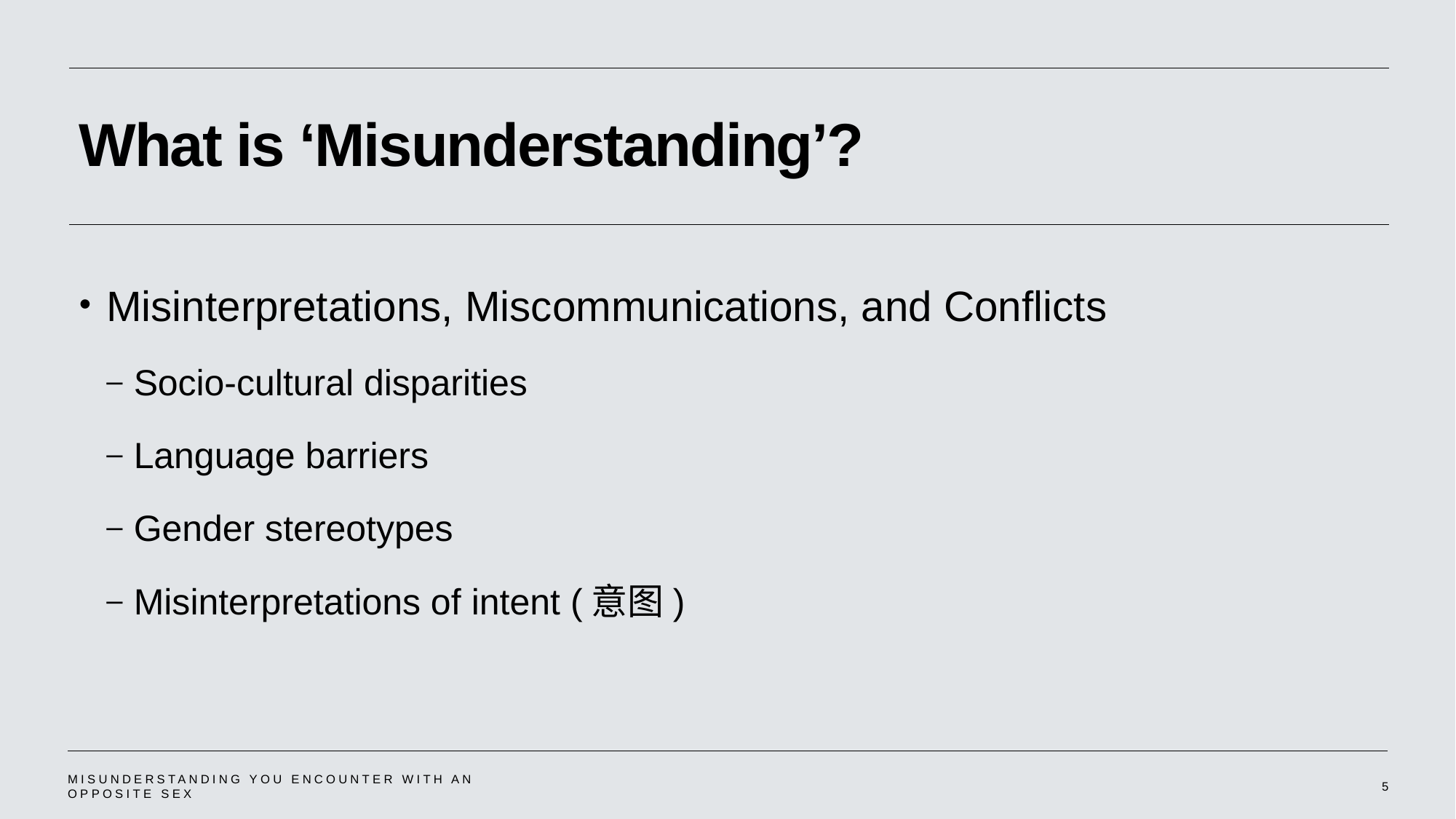

# What is ‘Misunderstanding’?
Misinterpretations, Miscommunications, and Conflicts
Socio-cultural disparities
Language barriers
Gender stereotypes
Misinterpretations of intent (意图)
Misunderstanding you encounter with an opposite sex
5